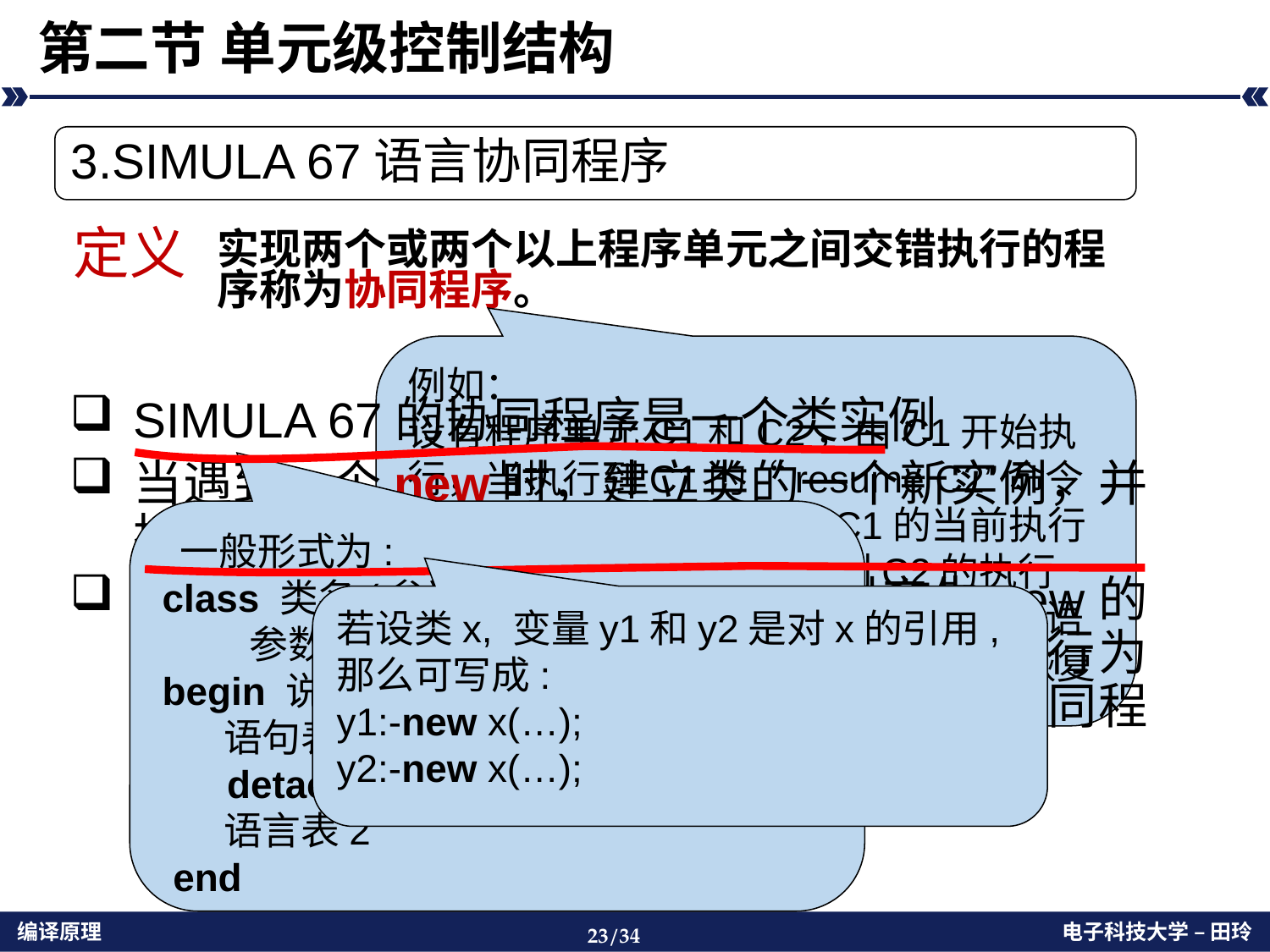

# 第二节 单元级控制结构
3.SIMULA 67语言协同程序
定义
实现两个或两个以上程序单元之间交错执行的程序称为协同程序。
例如：
设有程序单元C1和C2，由C1开始执行，当执行到C1的“resume C2”命令时，显示激活C2，并将C1的当前执行点的现场保存起来，将控制C2的执行点；若C2执行到某个“resume C1”语句，将C2的当前执行点现场保存，恢复C1的执行，继续执行下去……
SIMULA 67的协同程序是一个类实例
当遇到一个new时，建立类的一个新实例，并执行类体
当遇到detach语句，控制返回到产生new的单元。作为detach的结果，单元活动的行为犹如恢复协同程序，然后依次恢复其他协同程序；

 一般形式为:
class 类名(参数);
         参数说明;
begin 说明;
      语句表1;
      detach;
      语言表2
 end

若设类x, 变量y1和y2是对x的引用, 那么可写成:
y1:-new x(…);
y2:-new x(…);